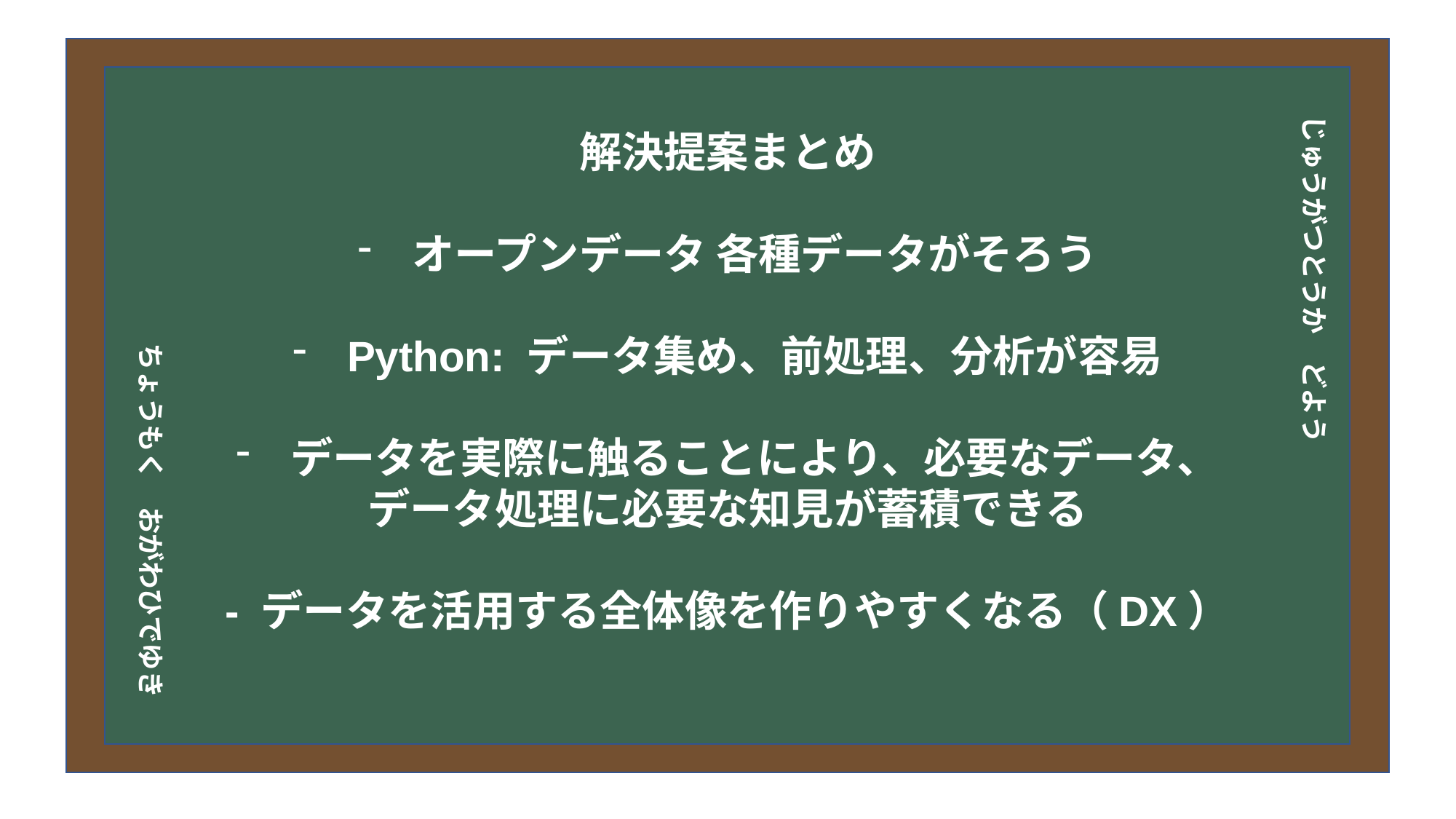

# 今日の目次
解決提案まとめ

オープンデータ 各種データがそろう

Python: データ集め、前処理、分析が容易

データを実際に触ることにより、必要なデータ、
データ処理に必要な知見が蓄積できる

- データを活用する全体像を作りやすくなる（DX）

じゅうがつとうか　どよう

DXについて
中小企業の問題
解決提案
まとめ
ちょうもく　おがわひでゆき